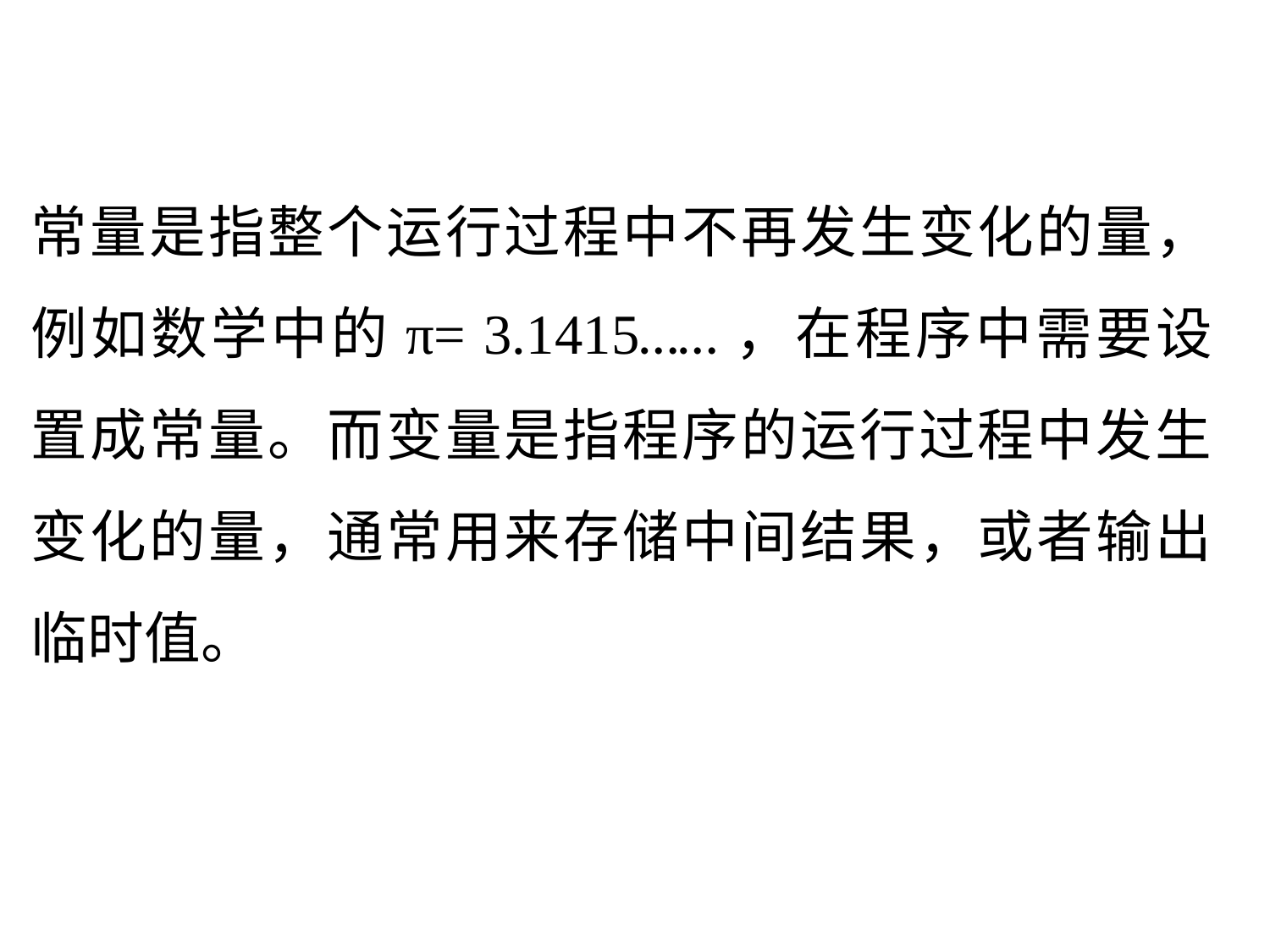

常量是指整个运行过程中不再发生变化的量，例如数学中的π= 3.1415……，在程序中需要设置成常量。而变量是指程序的运行过程中发生变化的量，通常用来存储中间结果，或者输出临时值。